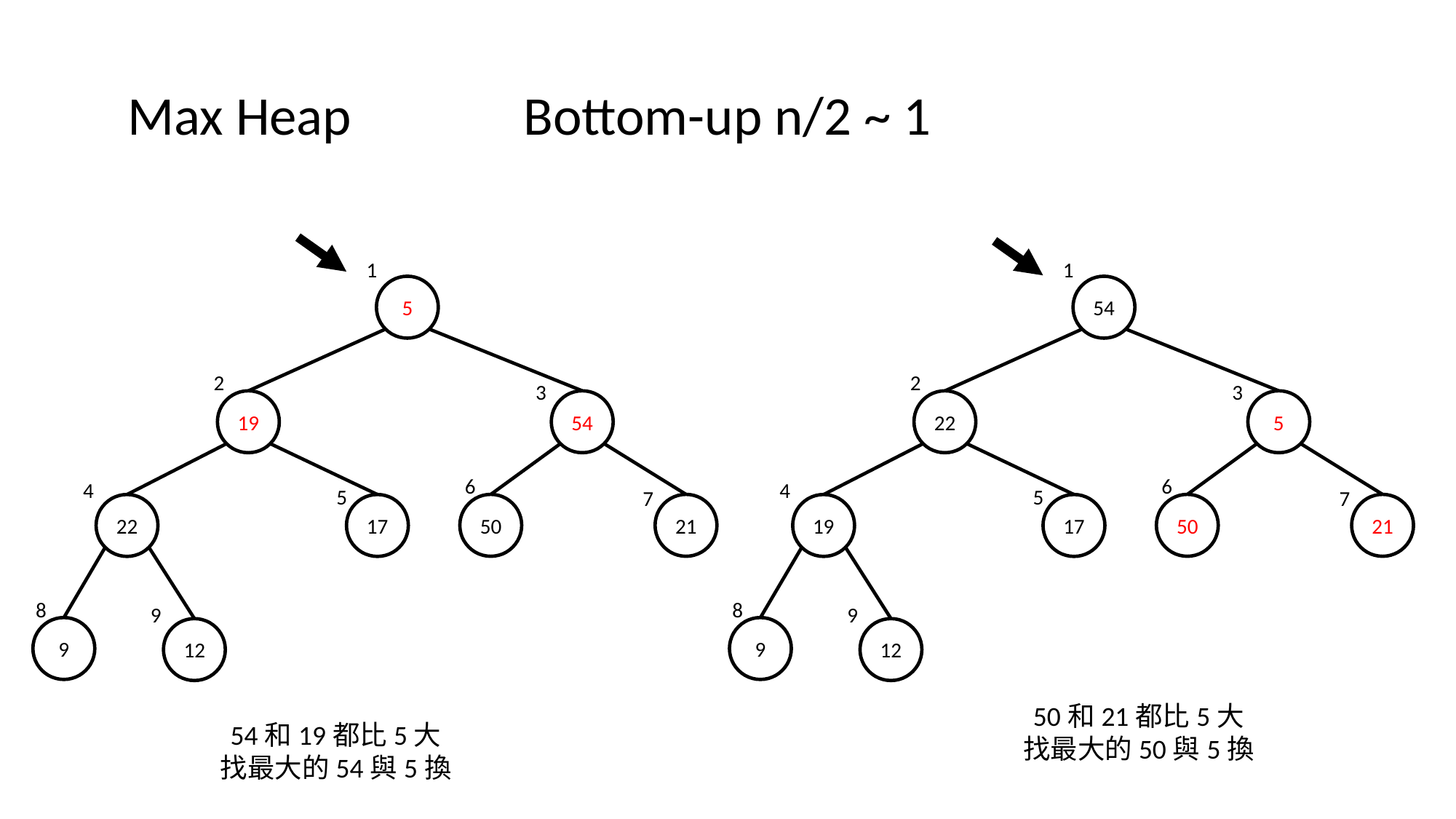

Max Heap
Bottom-up n/2 ~ 1
1
5
2
3
19
54
6
4
5
7
50
21
22
17
8
9
9
12
1
54
2
3
22
5
6
4
5
7
50
21
19
17
8
9
9
12
50和21都比5大
找最大的50與5換
54和19都比5大
找最大的54與5換